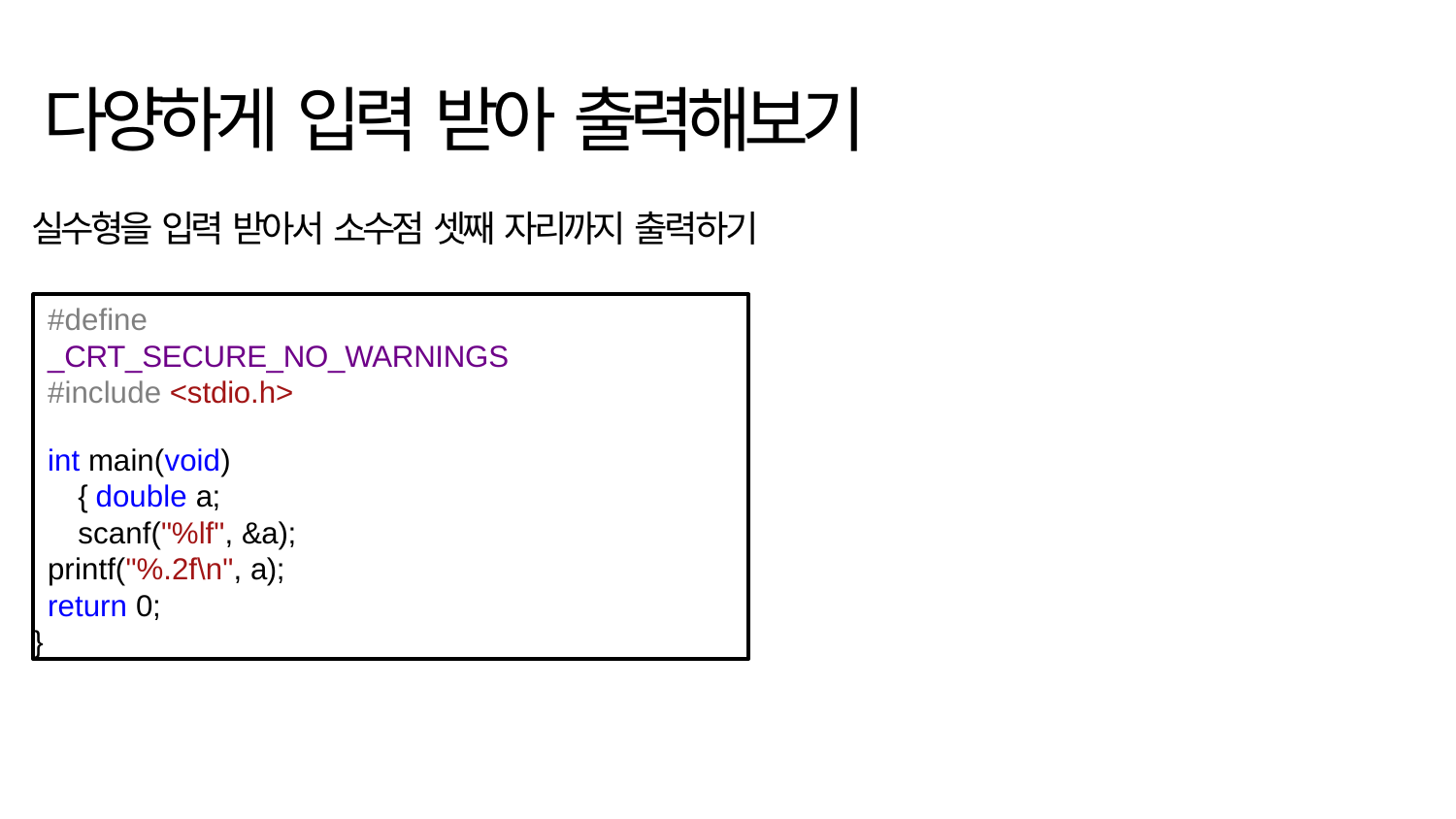

# 다양하게 입력 받아 출력해보기
실수형을 입력 받아서 소수점 셋째 자리까지 출력하기
#define _CRT_SECURE_NO_WARNINGS #include <stdio.h>

int main(void) { double a; scanf("%lf", &a);
printf("%.2f\n", a);
return 0;
}